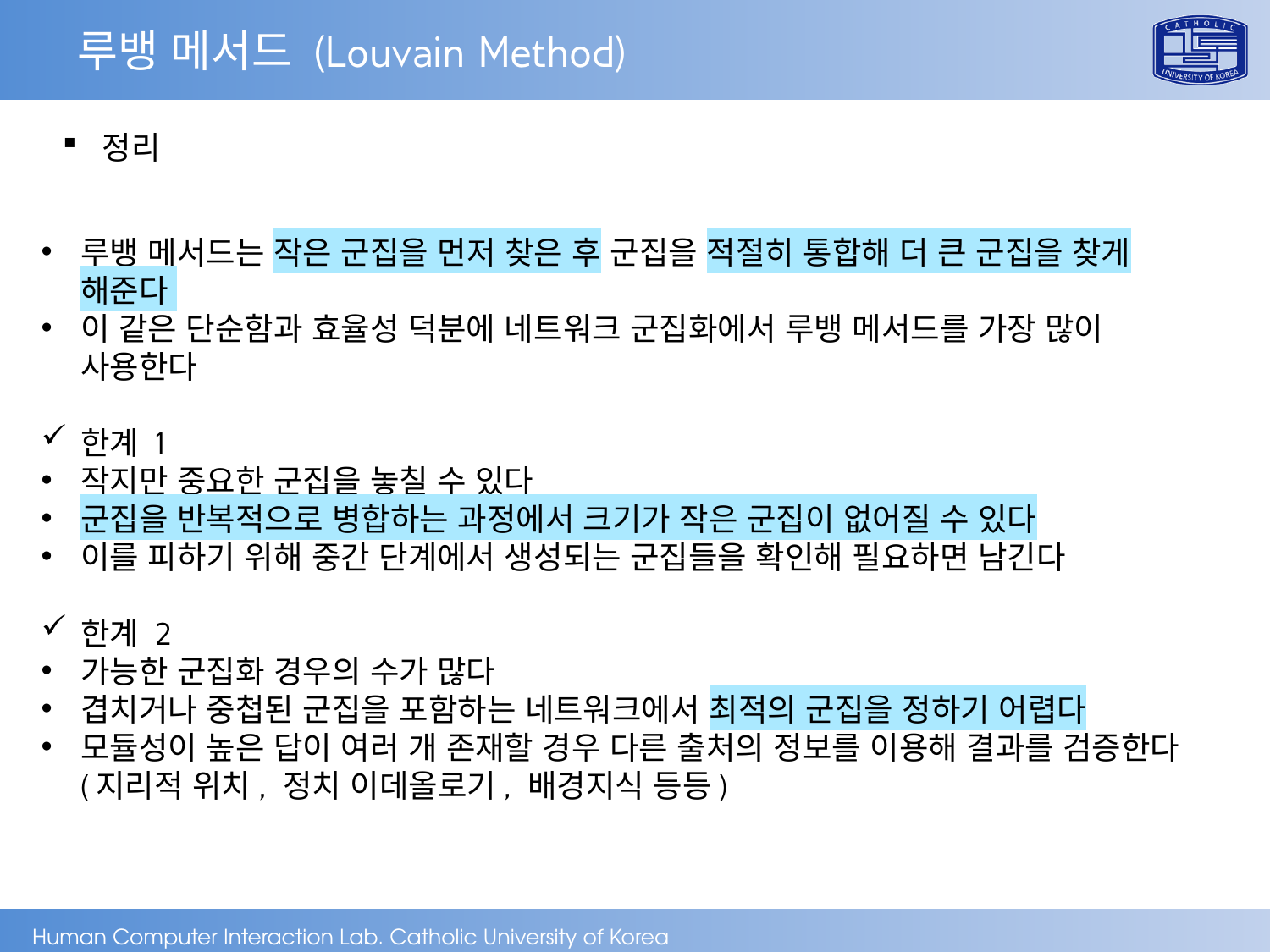

루뱅 메서드 (Louvain Method)
정리
루뱅 메서드는 작은 군집을 먼저 찾은 후 군집을 적절히 통합해 더 큰 군집을 찾게 해준다
이 같은 단순함과 효율성 덕분에 네트워크 군집화에서 루뱅 메서드를 가장 많이  사용한다

한계 1
작지만 중요한 군집을 놓칠 수 있다
군집을 반복적으로 병합하는 과정에서 크기가 작은 군집이 없어질 수 있다
이를 피하기 위해 중간 단계에서 생성되는 군집들을 확인해 필요하면 남긴다

한계 2
가능한 군집화 경우의 수가 많다
겹치거나 중첩된 군집을 포함하는 네트워크에서 최적의 군집을 정하기 어렵다
모듈성이 높은 답이 여러 개 존재할 경우 다른 출처의 정보를 이용해 결과를 검증한다 (지리적 위치, 정치 이데올로기, 배경지식 등등)